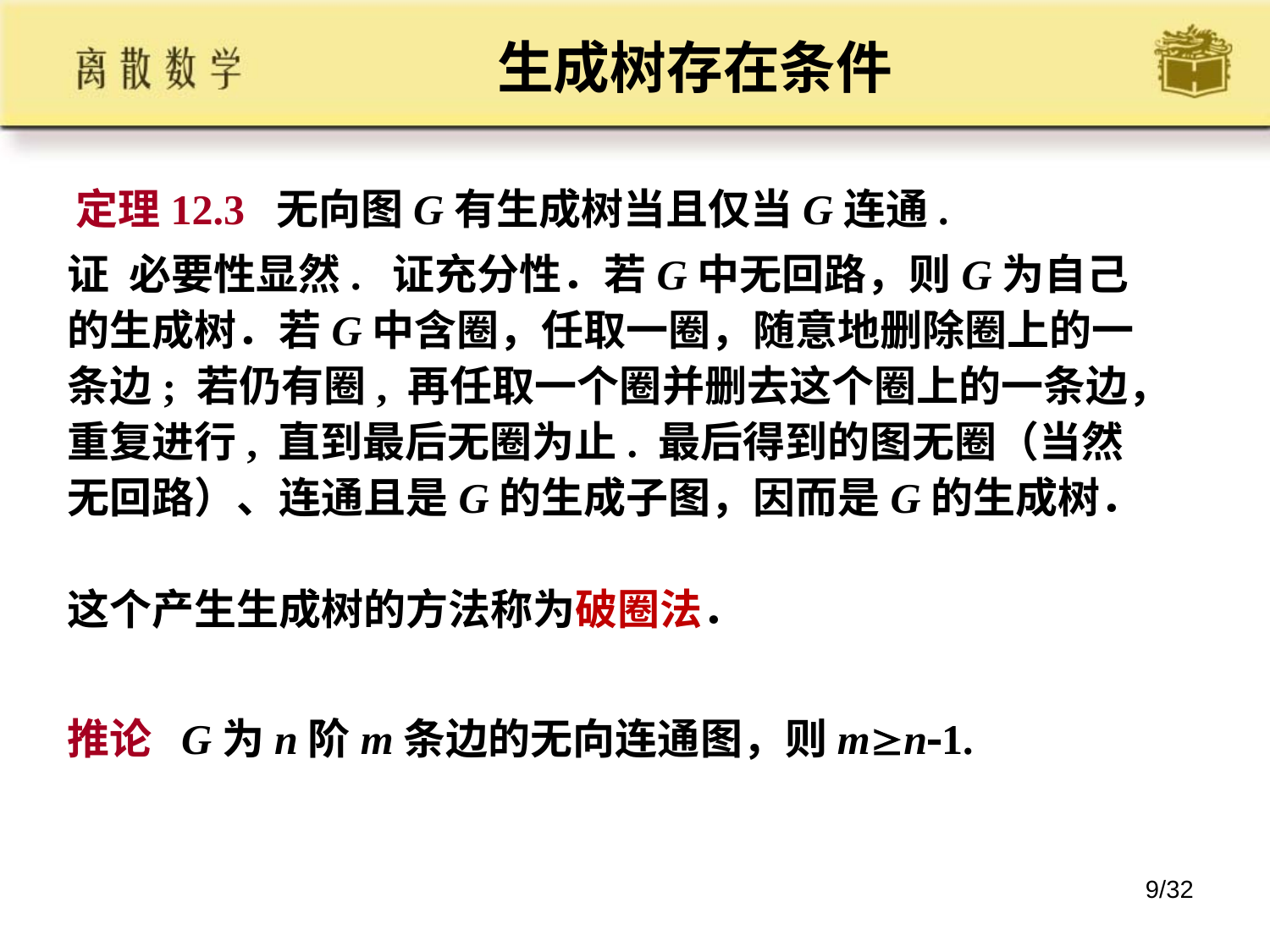

生成树存在条件
定理12.3  无向图G有生成树当且仅当G连通.
证  必要性显然.  证充分性．若G中无回路，则G为自己的生成树．若G中含圈，任取一圈，随意地删除圈上的一条边; 若仍有圈, 再任取一个圈并删去这个圈上的一条边，重复进行, 直到最后无圈为止. 最后得到的图无圈（当然无回路）、连通且是G的生成子图，因而是G的生成树．

这个产生生成树的方法称为破圈法．
推论  G为n阶m条边的无向连通图，则m≥n−1.
9/32